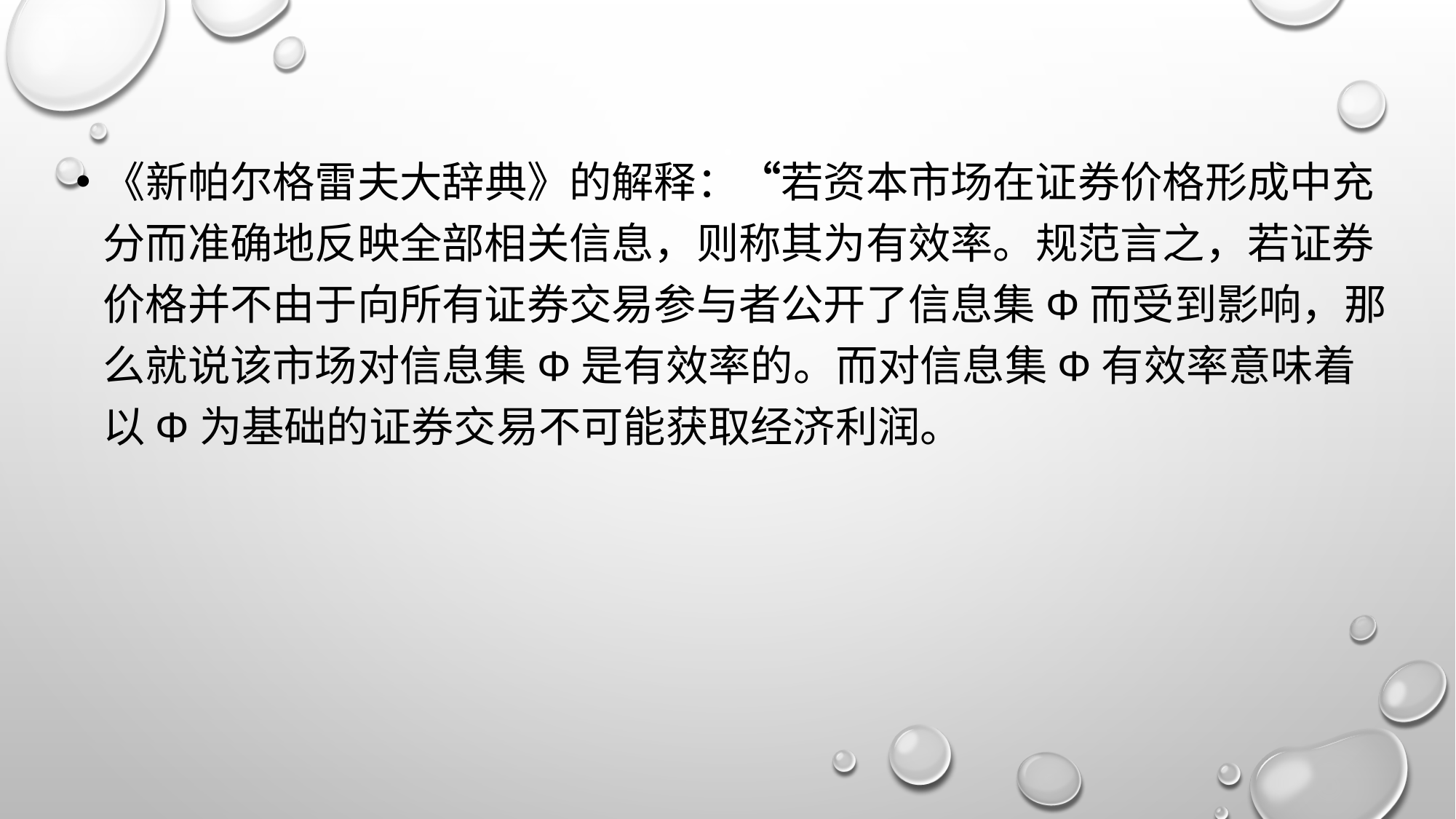

《新帕尔格雷夫大辞典》的解释：“若资本市场在证券价格形成中充分而准确地反映全部相关信息，则称其为有效率。规范言之，若证券价格并不由于向所有证券交易参与者公开了信息集Φ而受到影响，那么就说该市场对信息集Φ是有效率的。而对信息集Φ有效率意味着以Φ为基础的证券交易不可能获取经济利润。